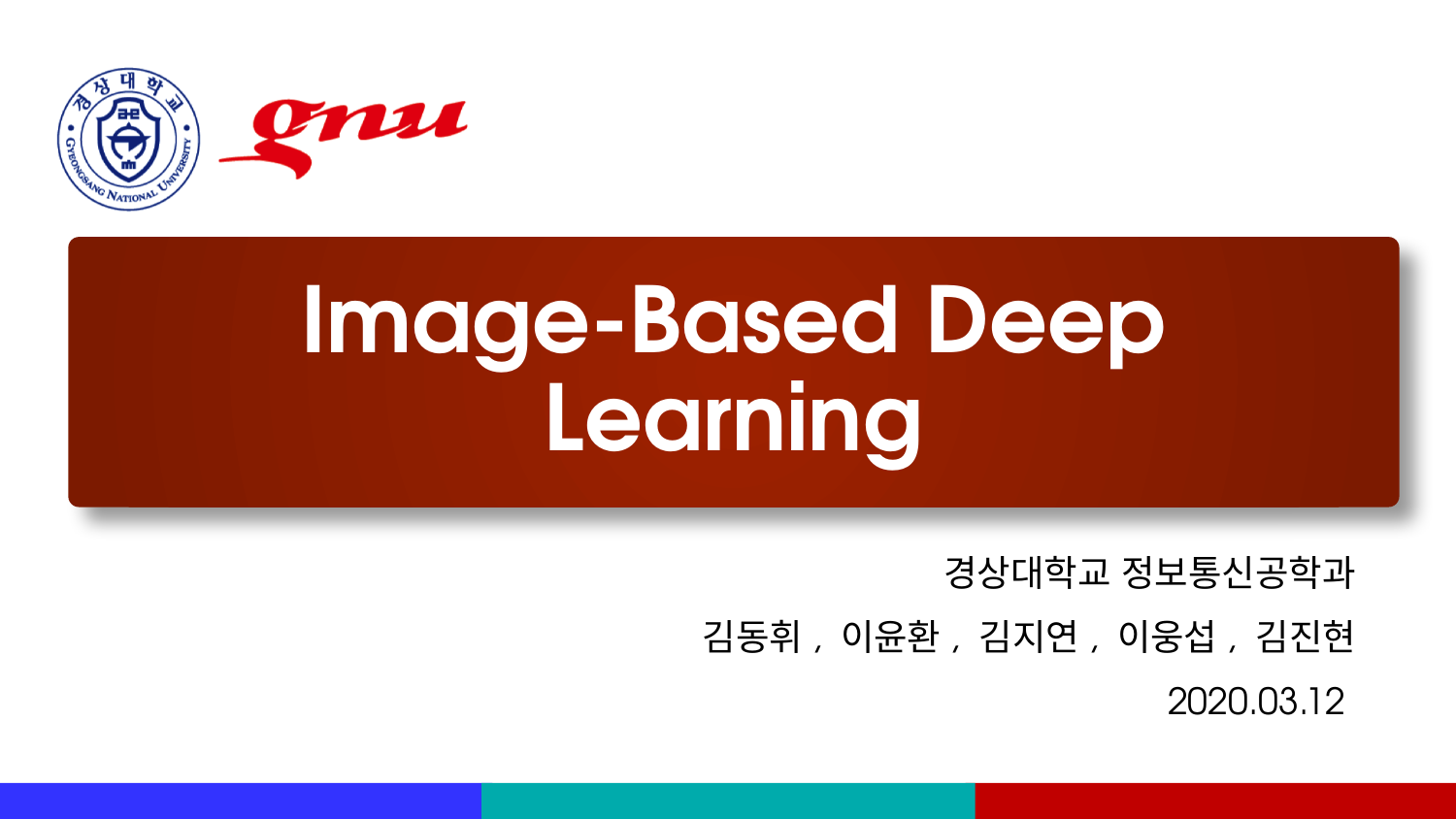

# Image-Based Deep Learning
경상대학교 정보통신공학과
김동휘, 이윤환, 김지연, 이웅섭, 김진현
2020.03.12